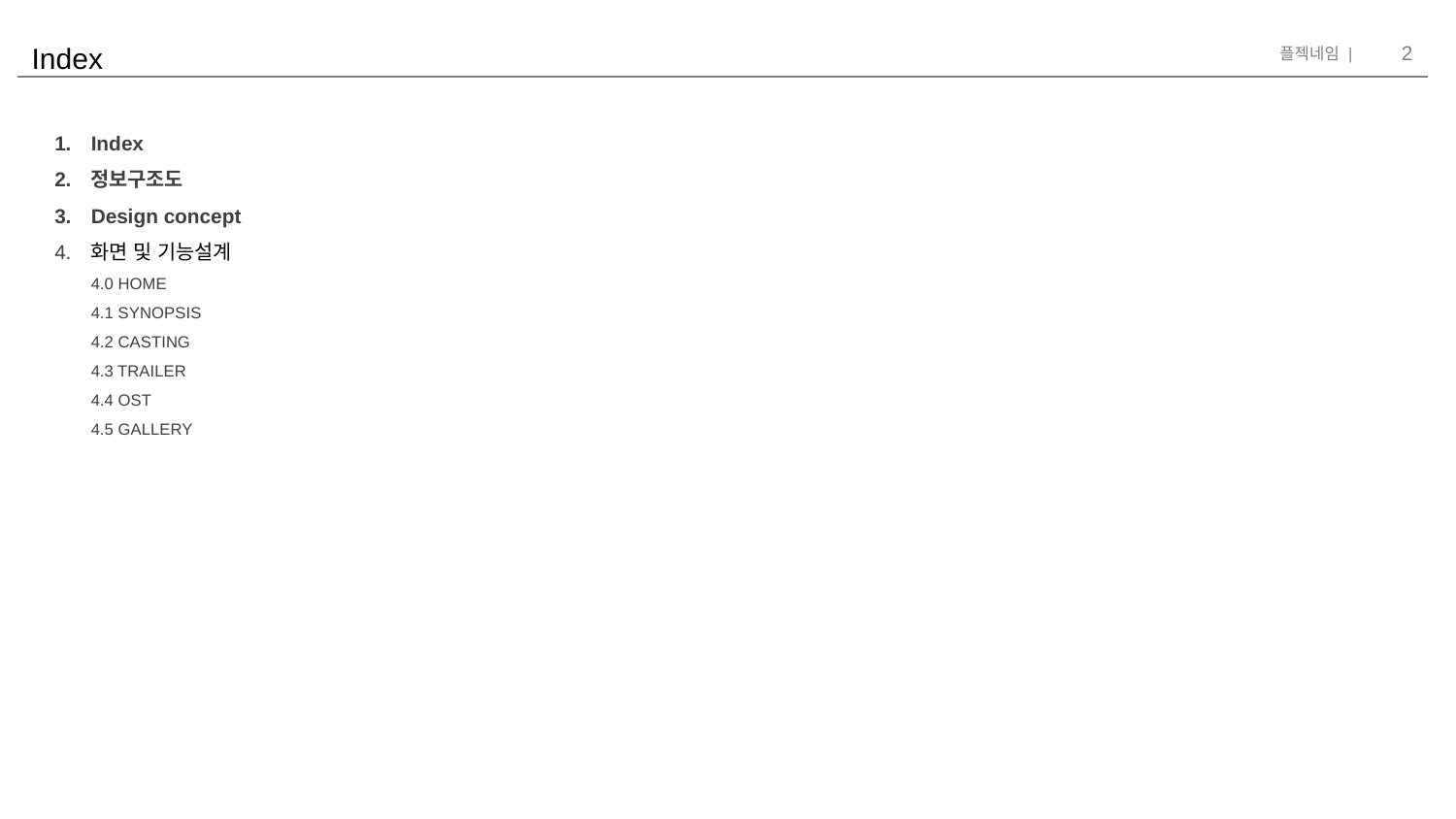

2
# Index
Index
정보구조도
Design concept
화면 및 기능설계
4.0 HOME
4.1 SYNOPSIS
4.2 CASTING
4.3 TRAILER
4.4 OST
4.5 GALLERY